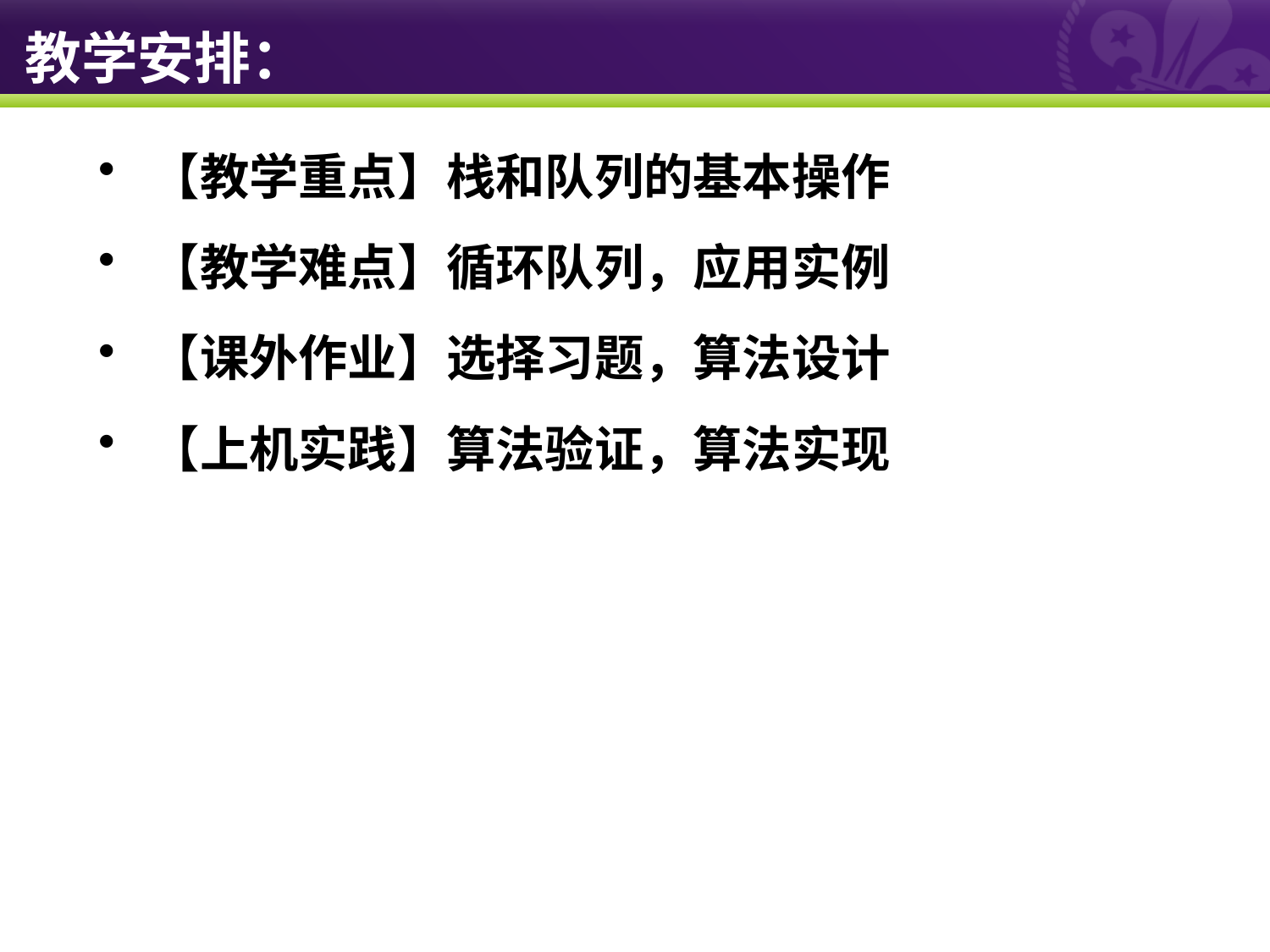

# 教学安排：
  【教学重点】栈和队列的基本操作
  【教学难点】循环队列，应用实例
  【课外作业】选择习题，算法设计
  【上机实践】算法验证，算法实现